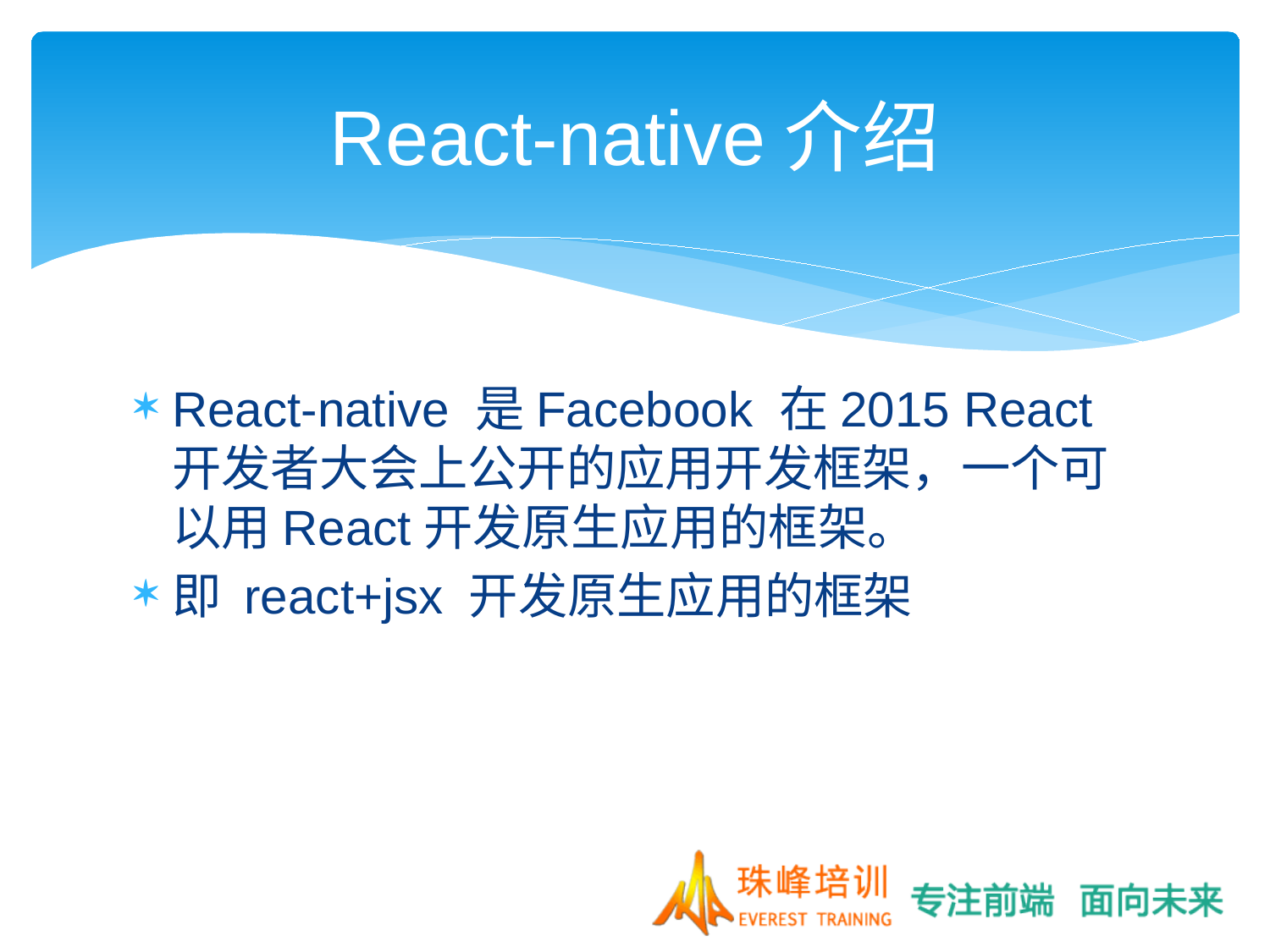

# React-native介绍
React-native 是Facebook 在2015 React 开发者大会上公开的应用开发框架，一个可以用React开发原生应用的框架。
即 react+jsx 开发原生应用的框架